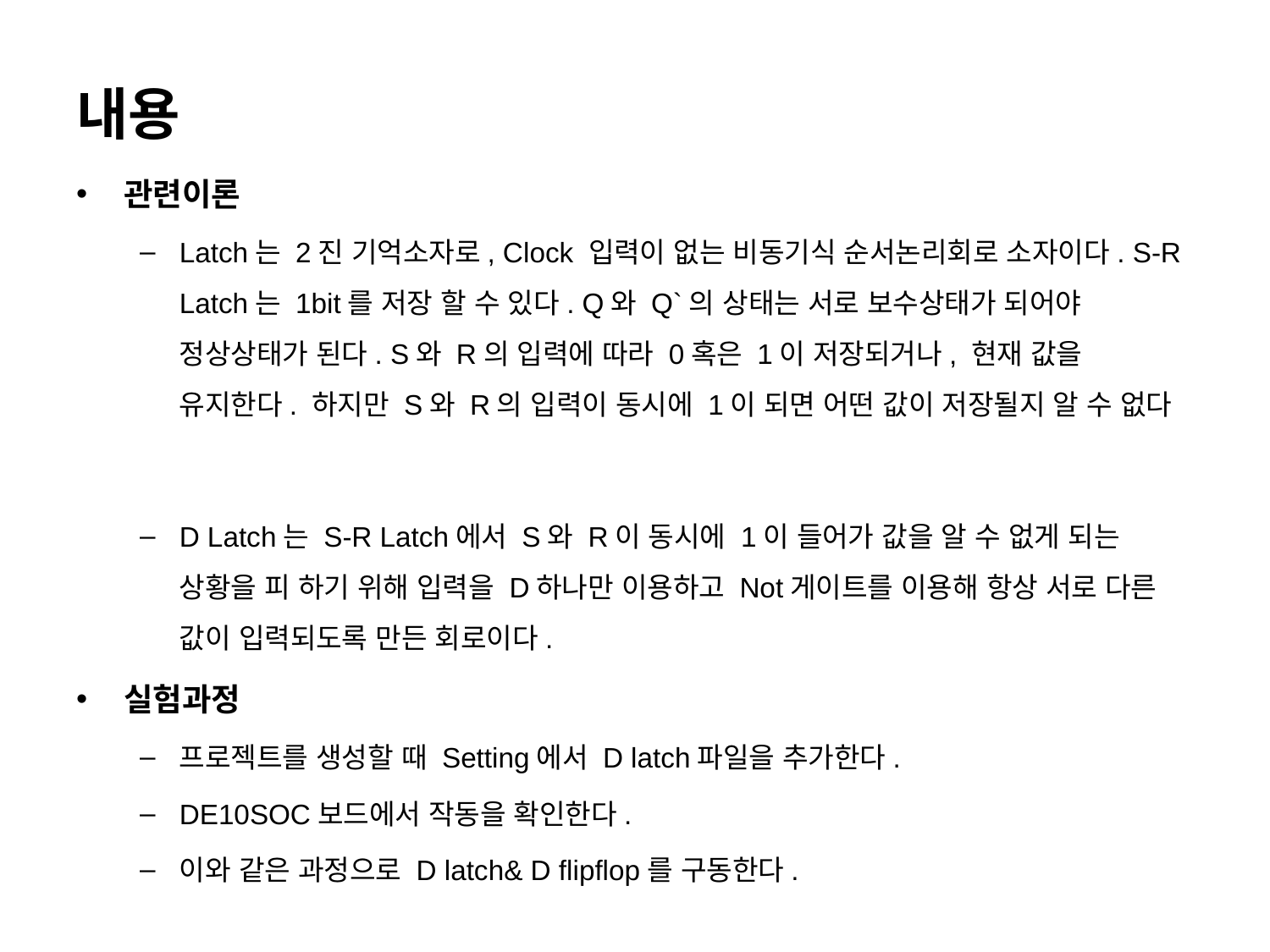

# 내용
관련이론
Latch는 2진 기억소자로, Clock 입력이 없는 비동기식 순서논리회로 소자이다. S-R Latch는 1bit를 저장 할 수 있다. Q와 Q`의 상태는 서로 보수상태가 되어야 정상상태가 된다. S와 R의 입력에 따라 0혹은 1이 저장되거나, 현재 값을 유지한다. 하지만 S와 R의 입력이 동시에 1이 되면 어떤 값이 저장될지 알 수 없다

D Latch는 S-R Latch에서 S와 R이 동시에 1이 들어가 값을 알 수 없게 되는 상황을 피 하기 위해 입력을 D하나만 이용하고 Not게이트를 이용해 항상 서로 다른 값이 입력되도록 만든 회로이다.
실험과정
프로젝트를 생성할 때 Setting에서 D latch파일을 추가한다.
DE10SOC보드에서 작동을 확인한다.
이와 같은 과정으로 D latch& D flipflop를 구동한다.